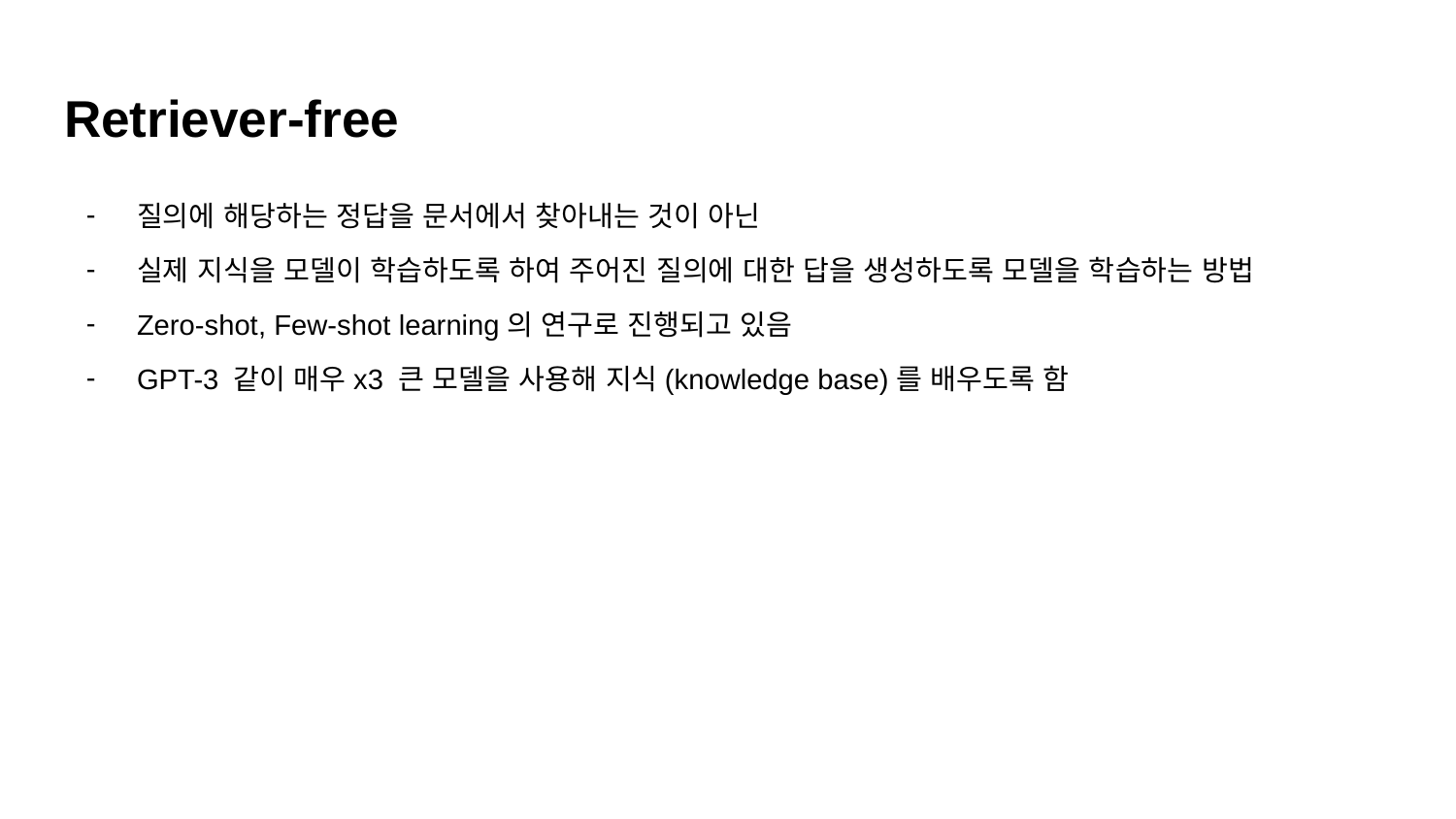

# Retriever-free
질의에 해당하는 정답을 문서에서 찾아내는 것이 아닌
실제 지식을 모델이 학습하도록 하여 주어진 질의에 대한 답을 생성하도록 모델을 학습하는 방법
Zero-shot, Few-shot learning의 연구로 진행되고 있음
GPT-3 같이 매우x3 큰 모델을 사용해 지식(knowledge base)를 배우도록 함